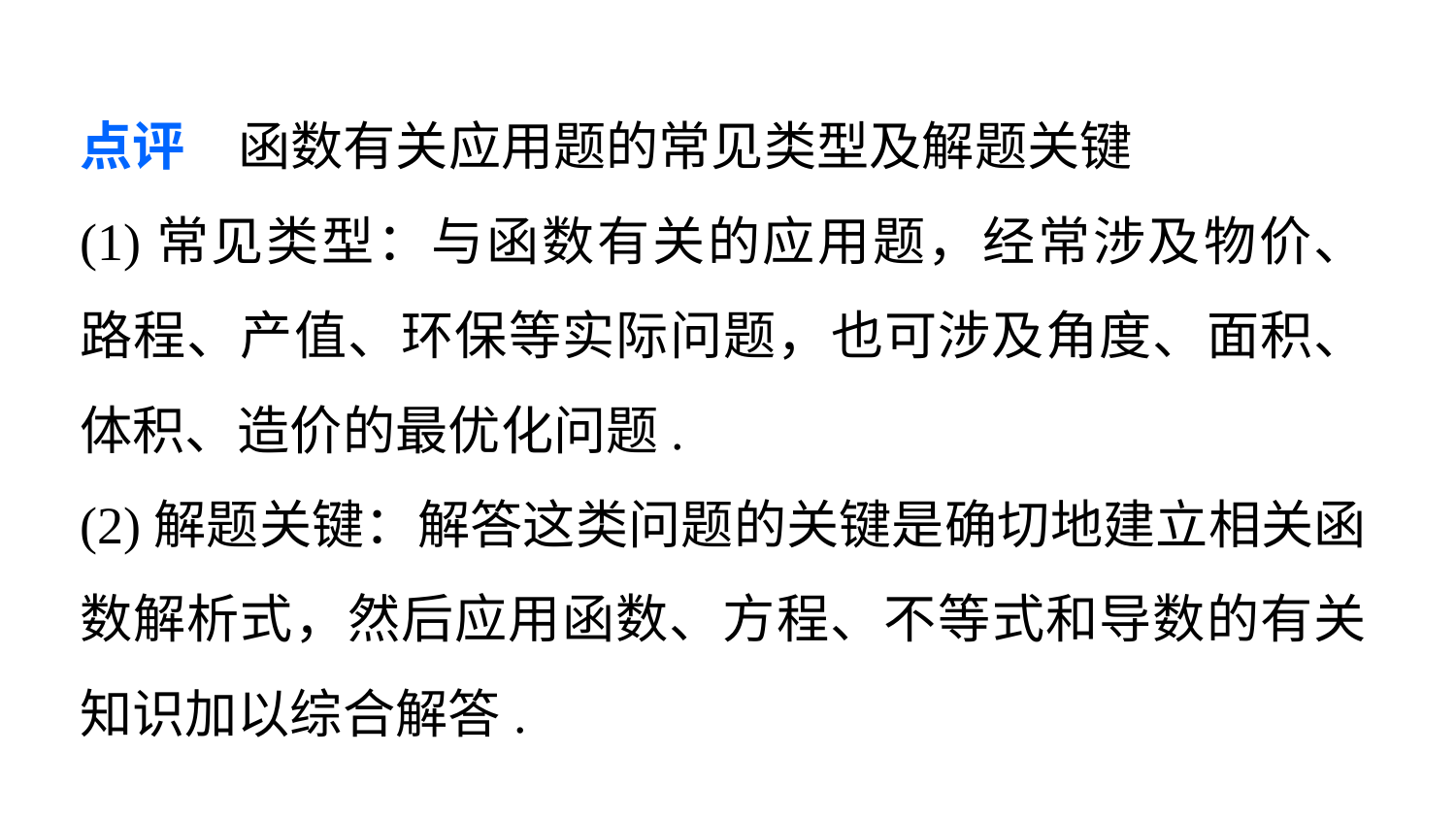

点评　函数有关应用题的常见类型及解题关键
(1)常见类型：与函数有关的应用题，经常涉及物价、 路程、产值、环保等实际问题，也可涉及角度、面积、体积、造价的最优化问题.
(2)解题关键：解答这类问题的关键是确切地建立相关函数解析式，然后应用函数、方程、不等式和导数的有关知识加以综合解答.